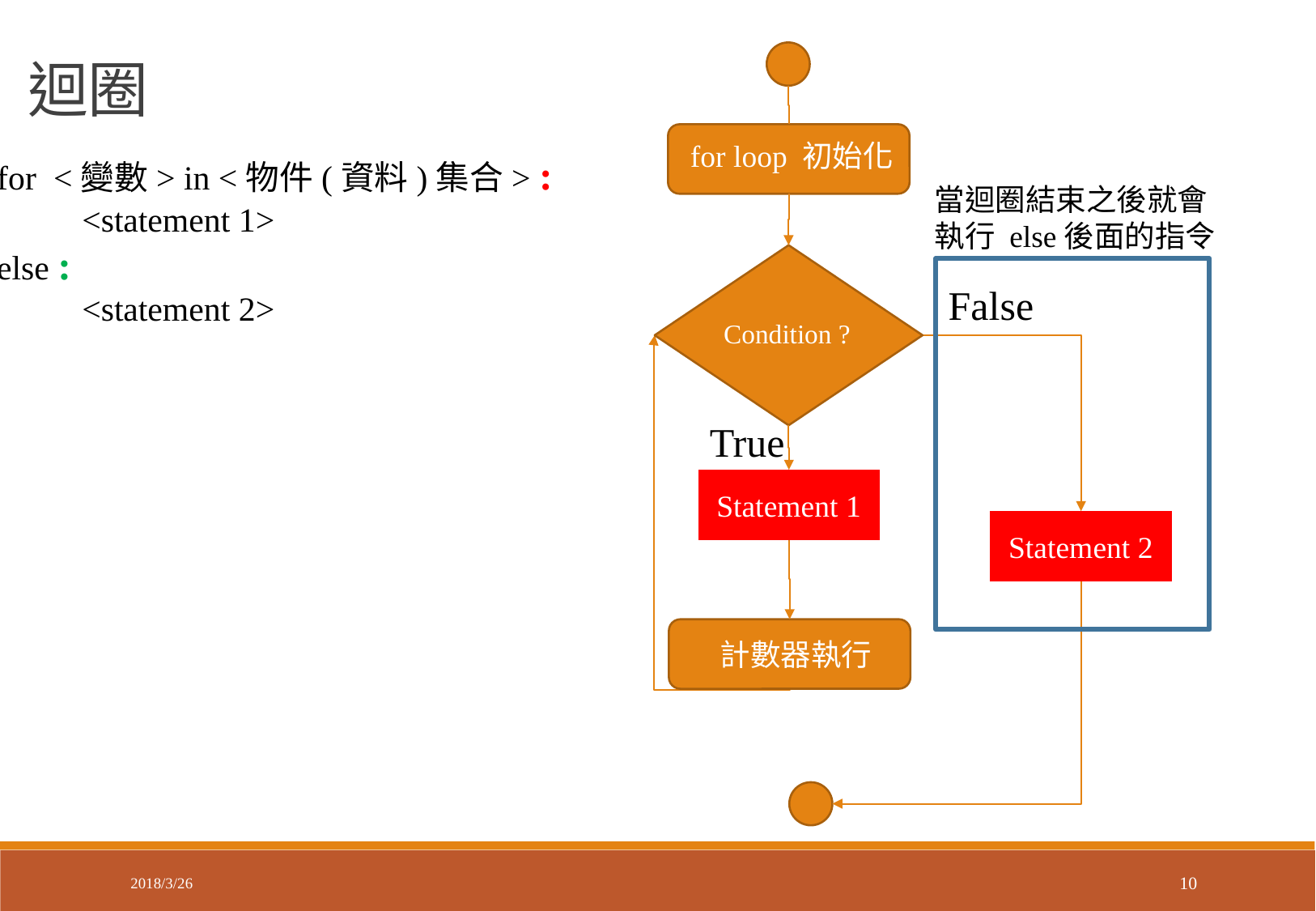

迴圈

for loop 初始化
for  <變數> in <物件(資料)集合> :
          <statement 1>
else :
          <statement 2>
當迴圈結束之後就會
執行 else後面的指令

Condition ?

False
True
Statement 1
Statement 2

計數器執行

2018/3/26
10